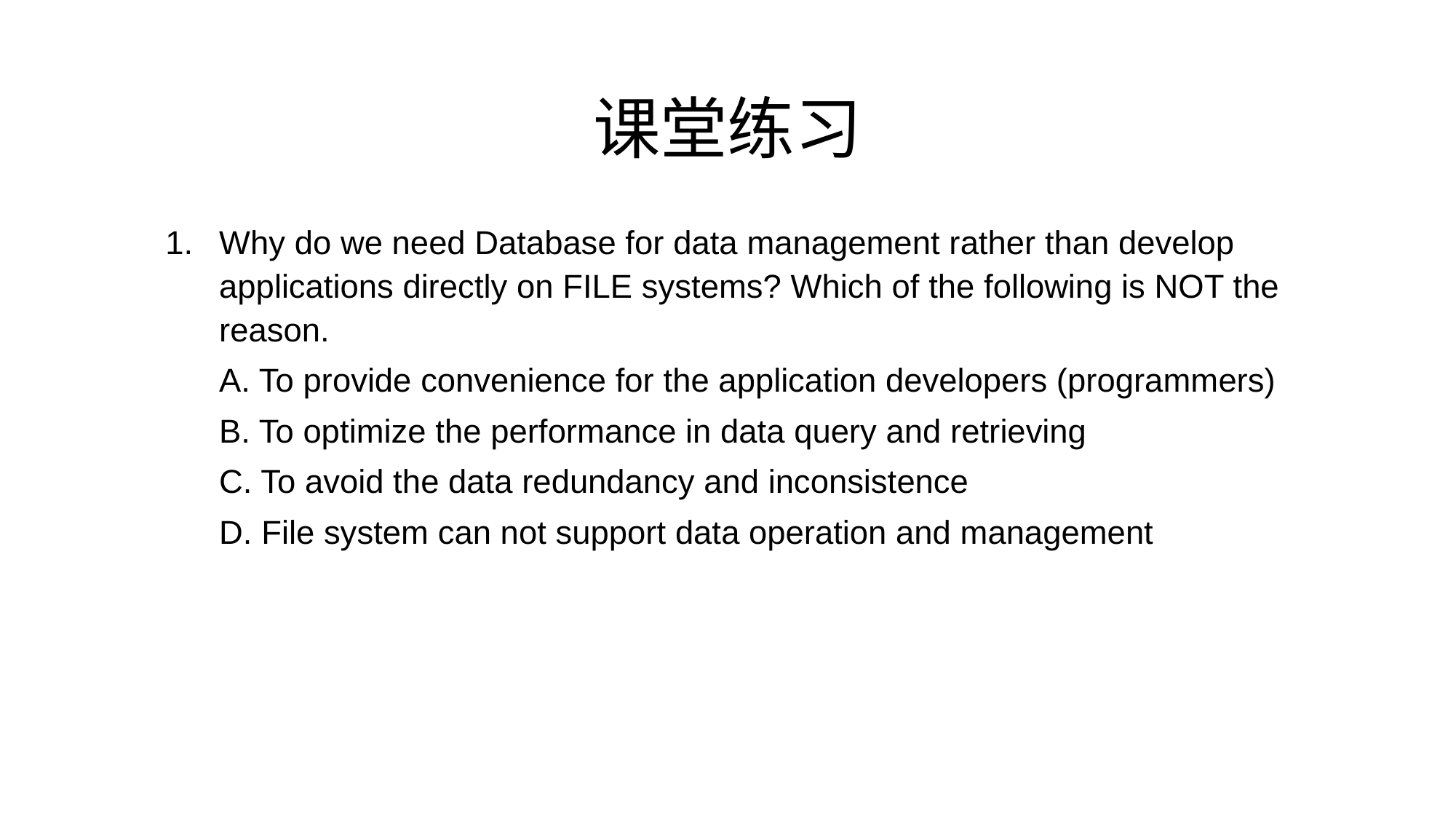

# 课堂练习
Why do we need Database for data management rather than develop applications directly on FILE systems? Which of the following is NOT the reason.
A. To provide convenience for the application developers (programmers)
B. To optimize the performance in data query and retrieving
C. To avoid the data redundancy and inconsistence
D. File system can not support data operation and management